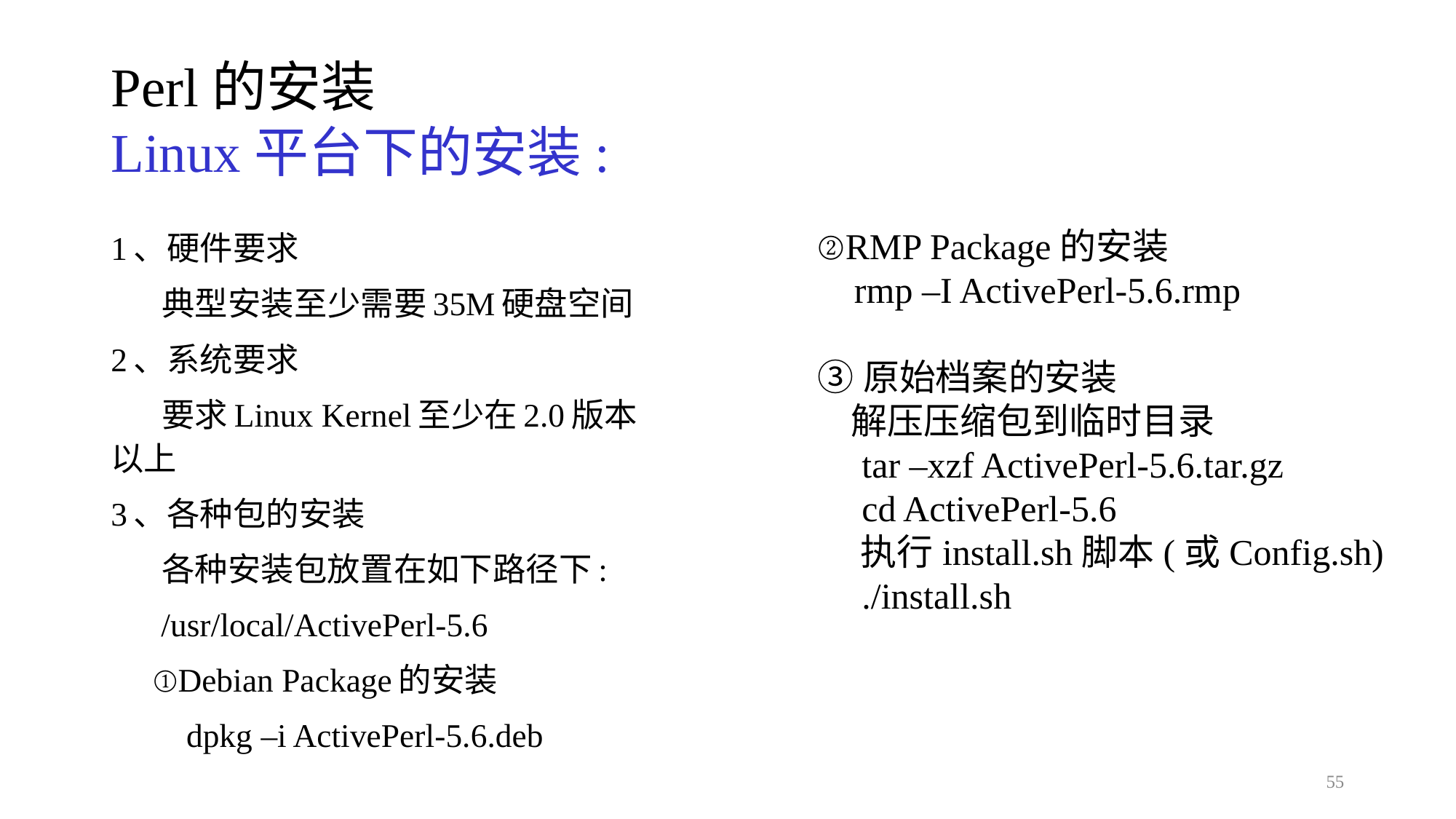

# Perl的安装 Linux平台下的安装:
1、硬件要求
      典型安装至少需要35M硬盘空间
2、系统要求
      要求Linux Kernel至少在2.0版本以上
3、各种包的安装
      各种安装包放置在如下路径下:
      /usr/local/ActivePerl-5.6
     ①Debian Package的安装
         dpkg –i ActivePerl-5.6.deb

②RMP Package的安装
    rmp –I ActivePerl-5.6.rmp

③原始档案的安装
   解压压缩包到临时目录
		tar –xzf ActivePerl-5.6.tar.gz
		cd ActivePerl-5.6
	   执行install.sh脚本(或Config.sh)
		./install.sh
55